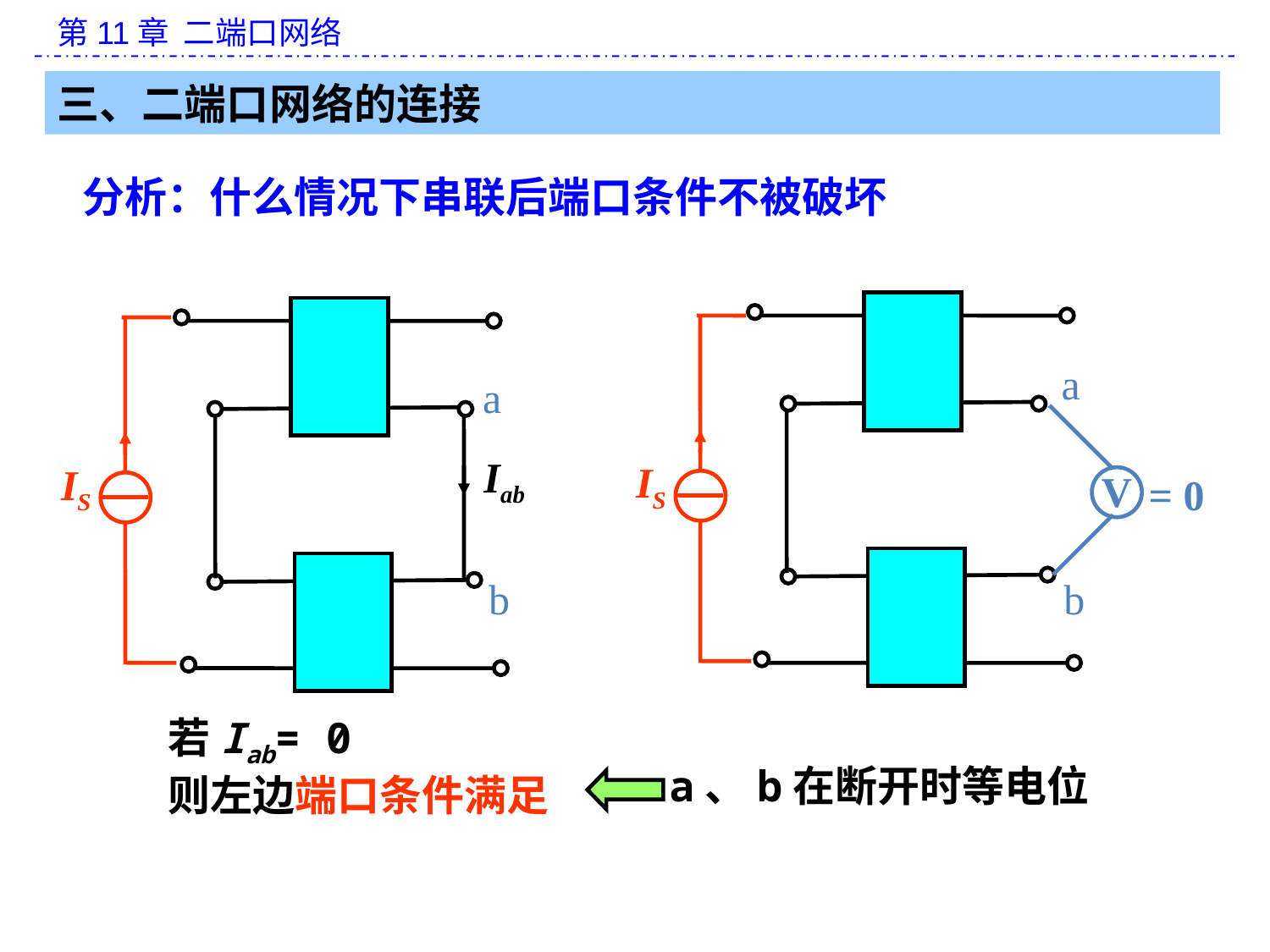

三、二端口网络的连接
分析：什么情况下串联后端口条件不被破坏

IS

a

b

IS

a
Iab

b

V

= 0

若Iab= 0
则左边端口条件满足
a、b在断开时等电位